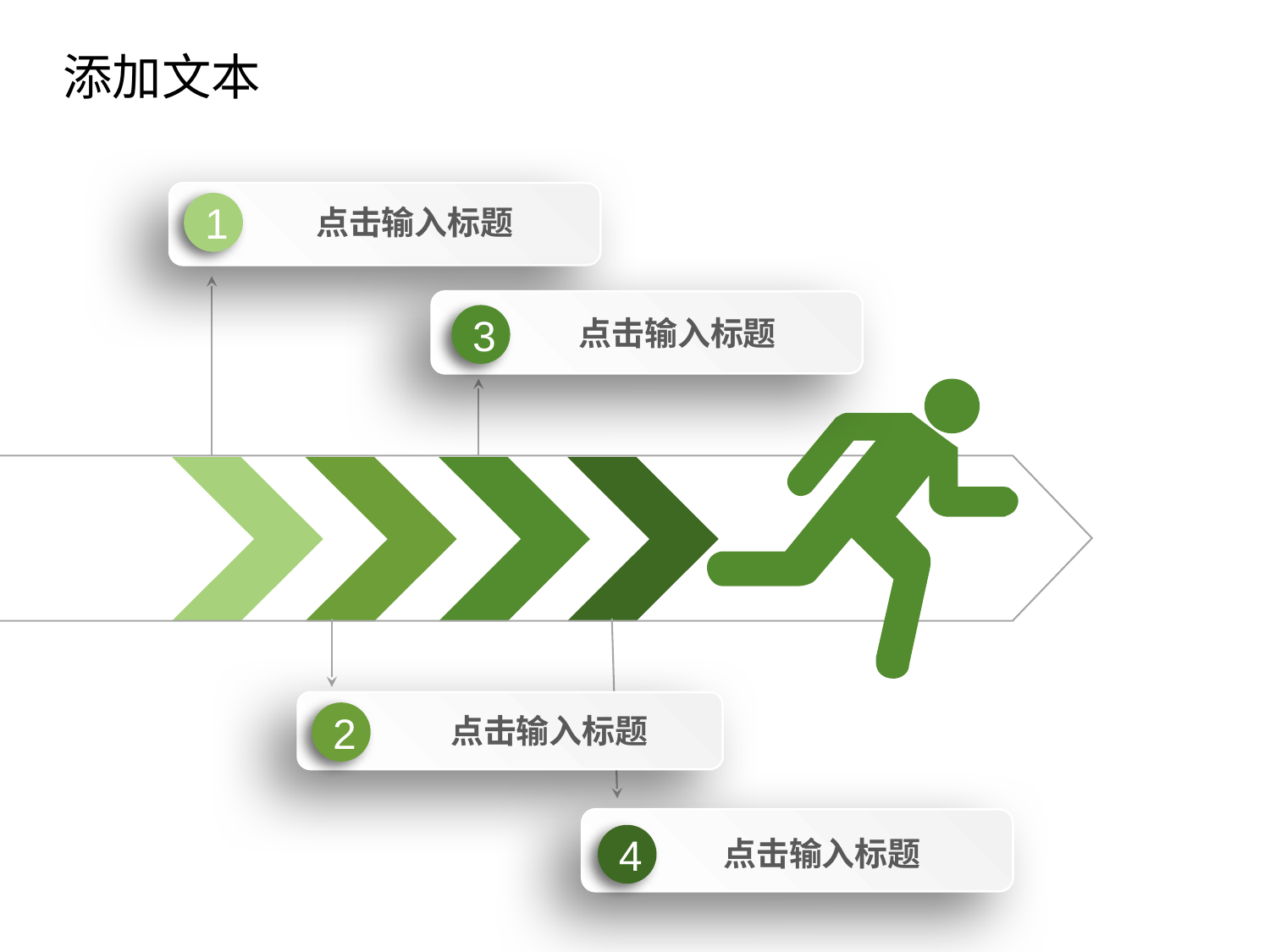

添加文本

1
点击输入标题

3
点击输入标题

2
点击输入标题

4
点击输入标题
点击添加文本
点击添加文本
点击添加文本
点击添加文本